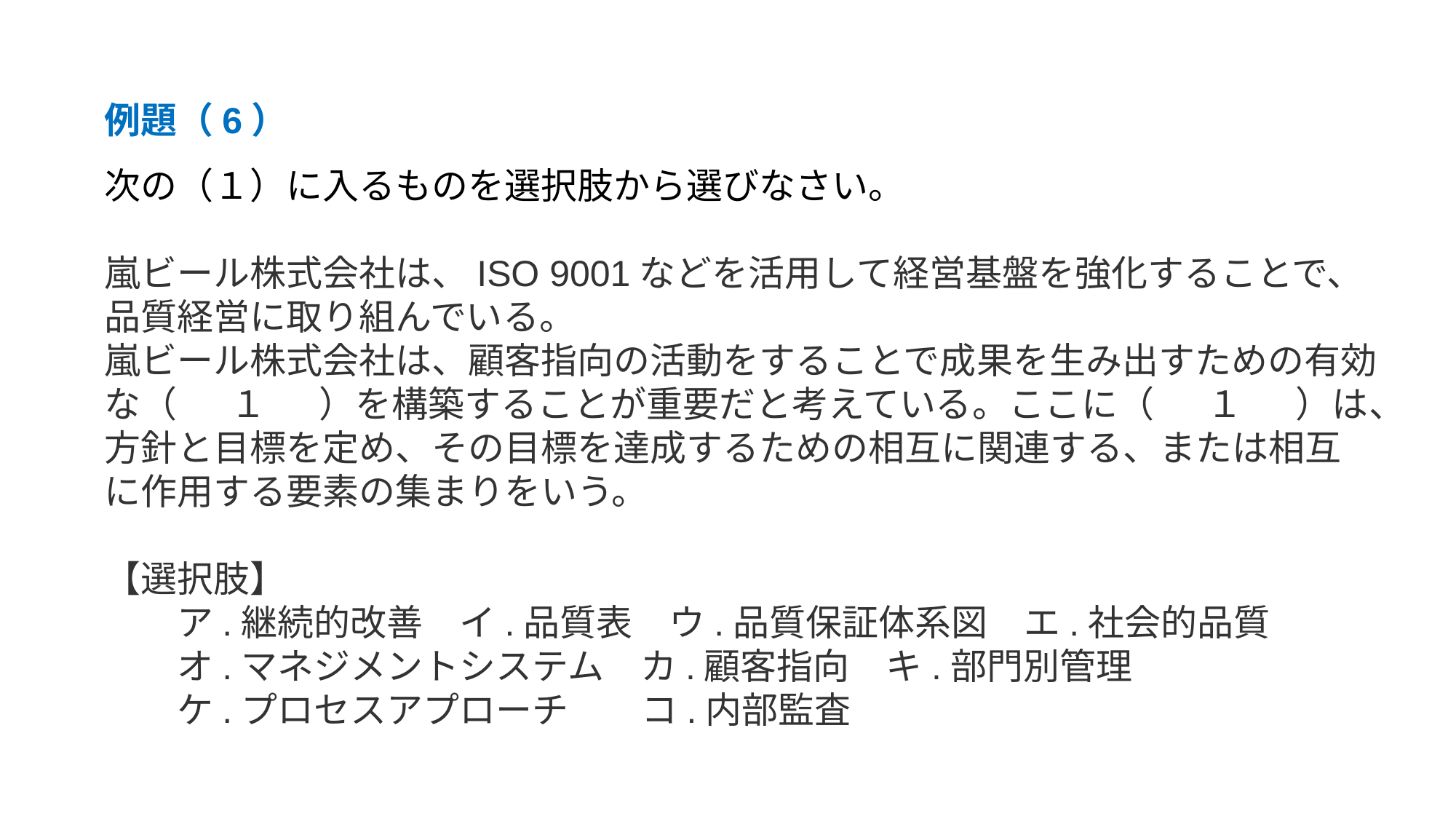

例題（6）

次の（１）に入るものを選択肢から選びなさい。

嵐ビール株式会社は、ISO 9001などを活用して経営基盤を強化することで、
品質経営に取り組んでいる。
嵐ビール株式会社は、顧客指向の活動をすることで成果を生み出すための有効な（  　１ 　 ）を構築することが重要だと考えている。ここに（  　１ 　 ）は、方針と目標を定め、その目標を達成するための相互に関連する、または相互に作用する要素の集まりをいう。

【選択肢】
　　ア.継続的改善　イ.品質表　ウ.品質保証体系図　エ.社会的品質
　　オ.マネジメントシステム　カ.顧客指向　キ.部門別管理
　　ケ.プロセスアプローチ　　コ.内部監査